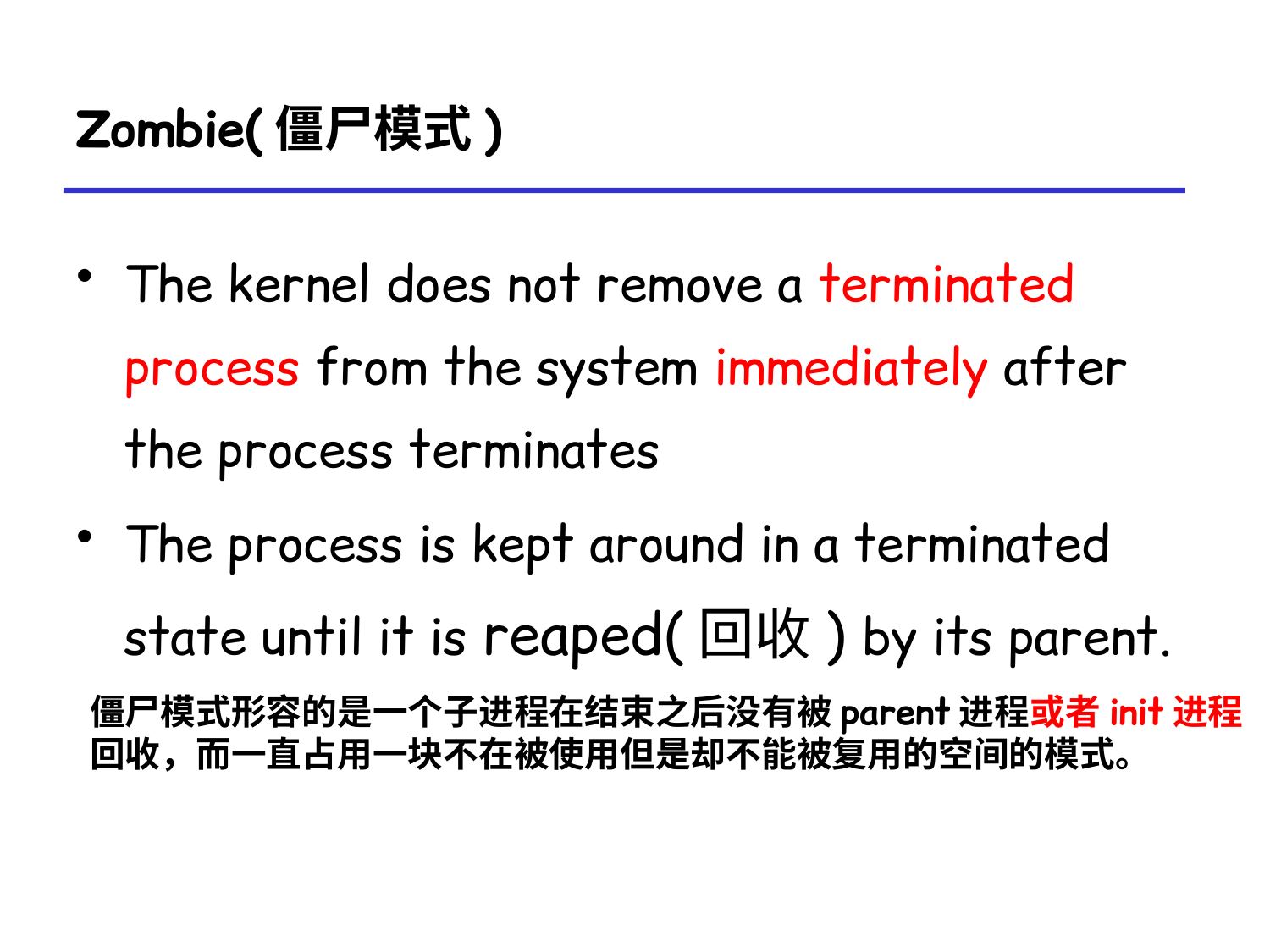

# Zombie(僵尸模式)
The kernel does not remove a terminated process from the system immediately after the process terminates
The process is kept around in a terminated state until it is reaped(回收) by its parent.
僵尸模式形容的是一个子进程在结束之后没有被parent进程或者init进程
回收，而一直占用一块不在被使用但是却不能被复用的空间的模式。
4